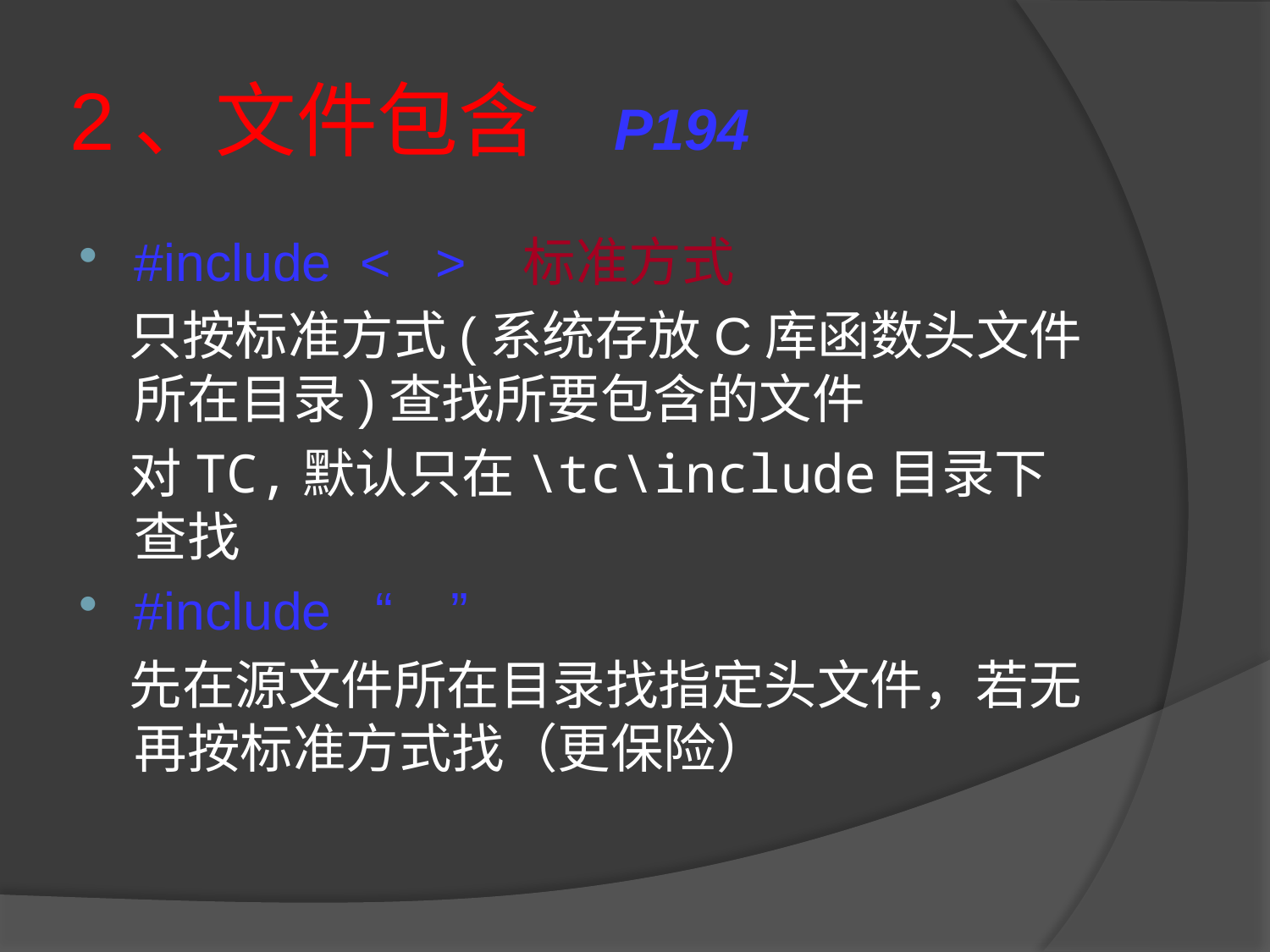

# 2、文件包含   P194
#include  <   >   标准方式
   只按标准方式(系统存放C库函数头文件所在目录)查找所要包含的文件
   对TC,默认只在\tc\include目录下查找
#include   “    ”
   先在源文件所在目录找指定头文件，若无再按标准方式找（更保险）